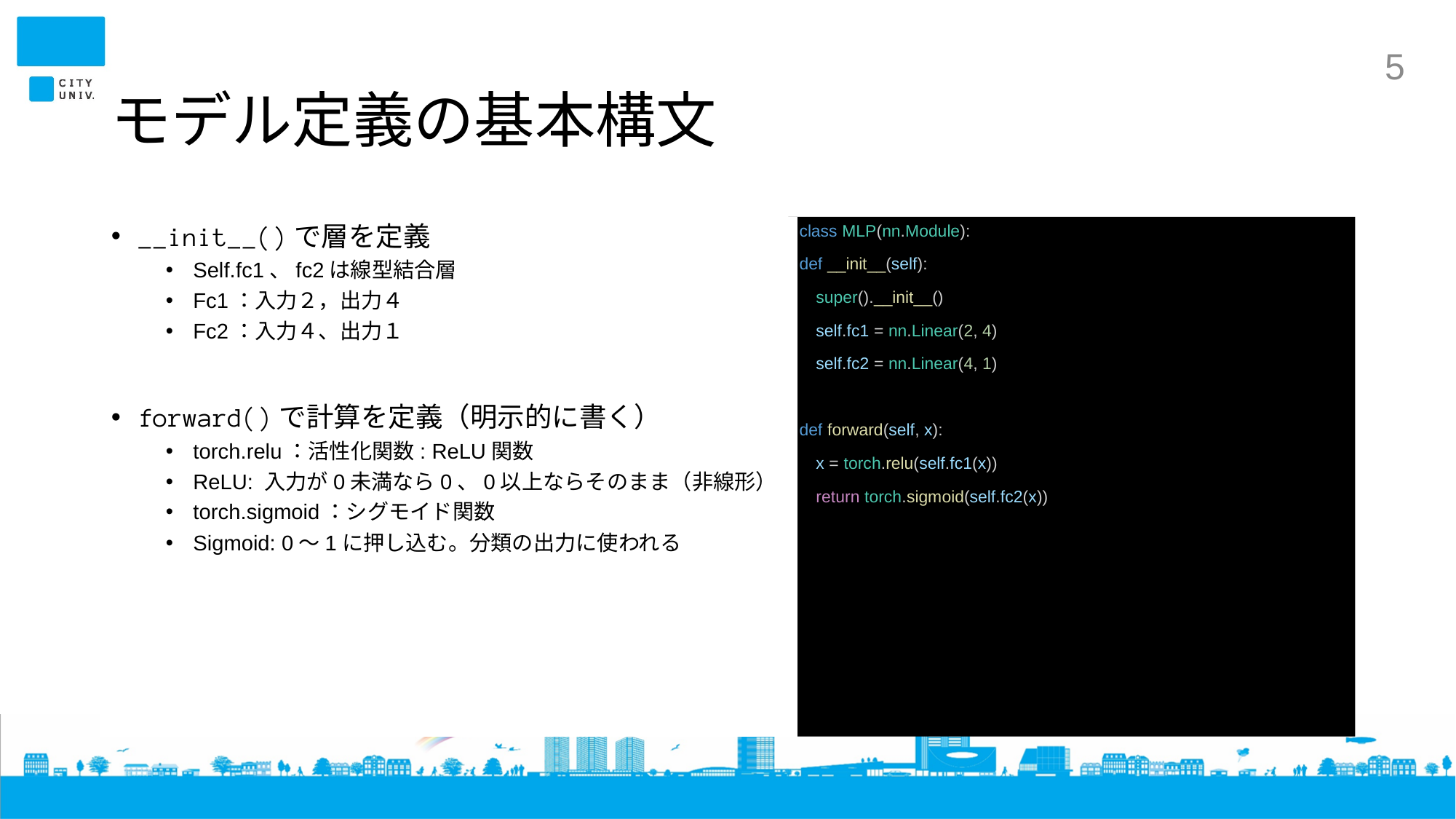

# モデル定義の基本構文
5
class MLP(nn.Module):
def __init__(self):
 super().__init__()
 self.fc1 = nn.Linear(2, 4)
 self.fc2 = nn.Linear(4, 1)

def forward(self, x):
 x = torch.relu(self.fc1(x))
 return torch.sigmoid(self.fc2(x))

__init__()で層を定義
Self.fc1、fc2は線型結合層
Fc1：入力２，出力４
Fc2：入力４、出力１

forward()で計算を定義（明示的に書く）
torch.relu：活性化関数: ReLU関数
ReLU: 入力が0未満なら0、0以上ならそのまま（非線形）
torch.sigmoid：シグモイド関数
Sigmoid: 0〜1に押し込む。分類の出力に使われる